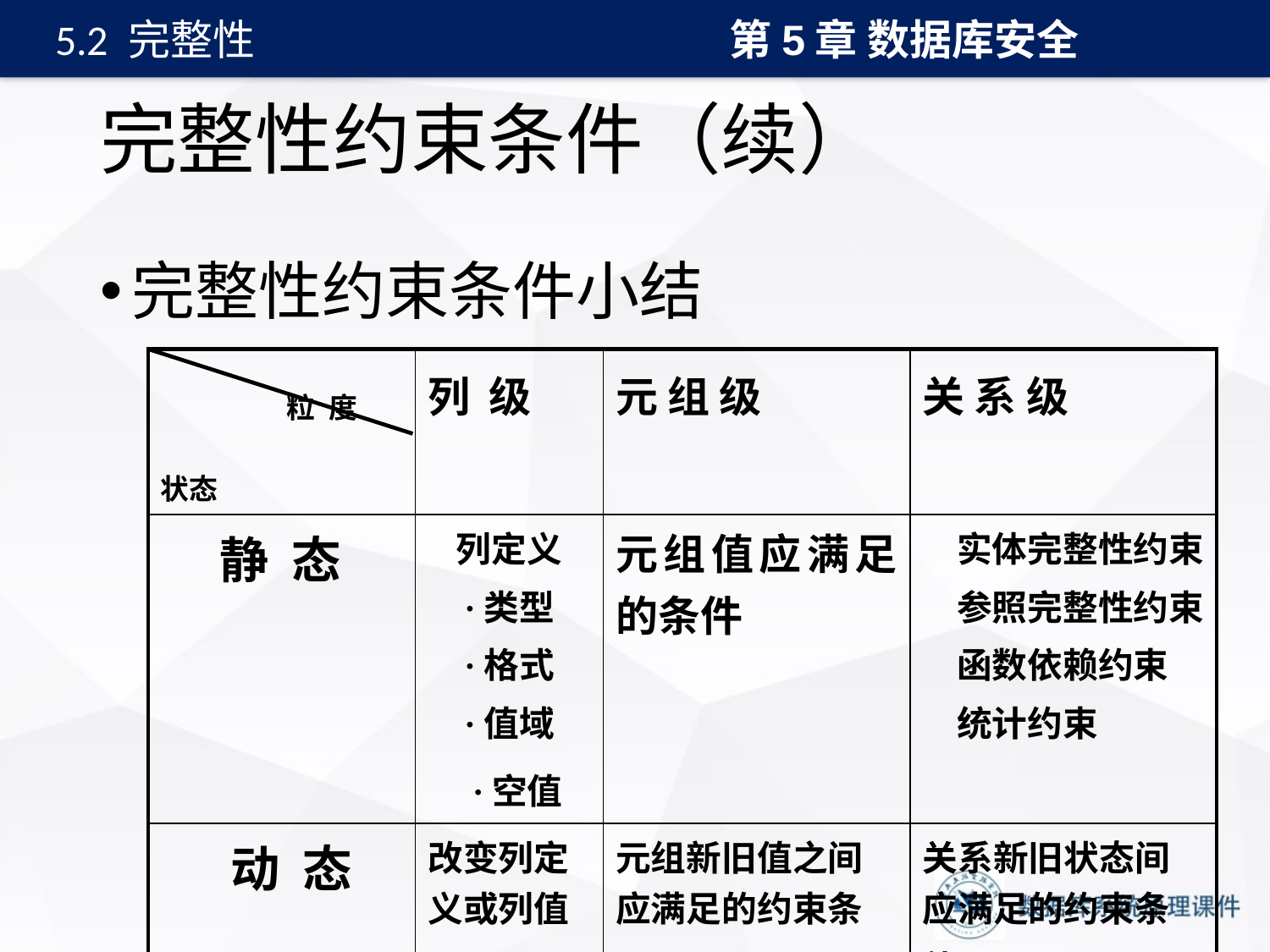

第5章 数据库安全
5.2 完整性
# 完整性约束条件（续）
完整性约束条件小结
| 粒 度 状态 | 列 级 | 元 组 级 | 关 系 级 |
| --- | --- | --- | --- |
| 静 态 | 列定义 ·类型 ·格式 ·值域 ·空值 | 元组值应满足的条件 | 实体完整性约束 参照完整性约束 函数依赖约束 统计约束 |
| 动 态 | 改变列定义或列值 | 元组新旧值之间应满足的约束条件 | 关系新旧状态间应满足的约束条件 |